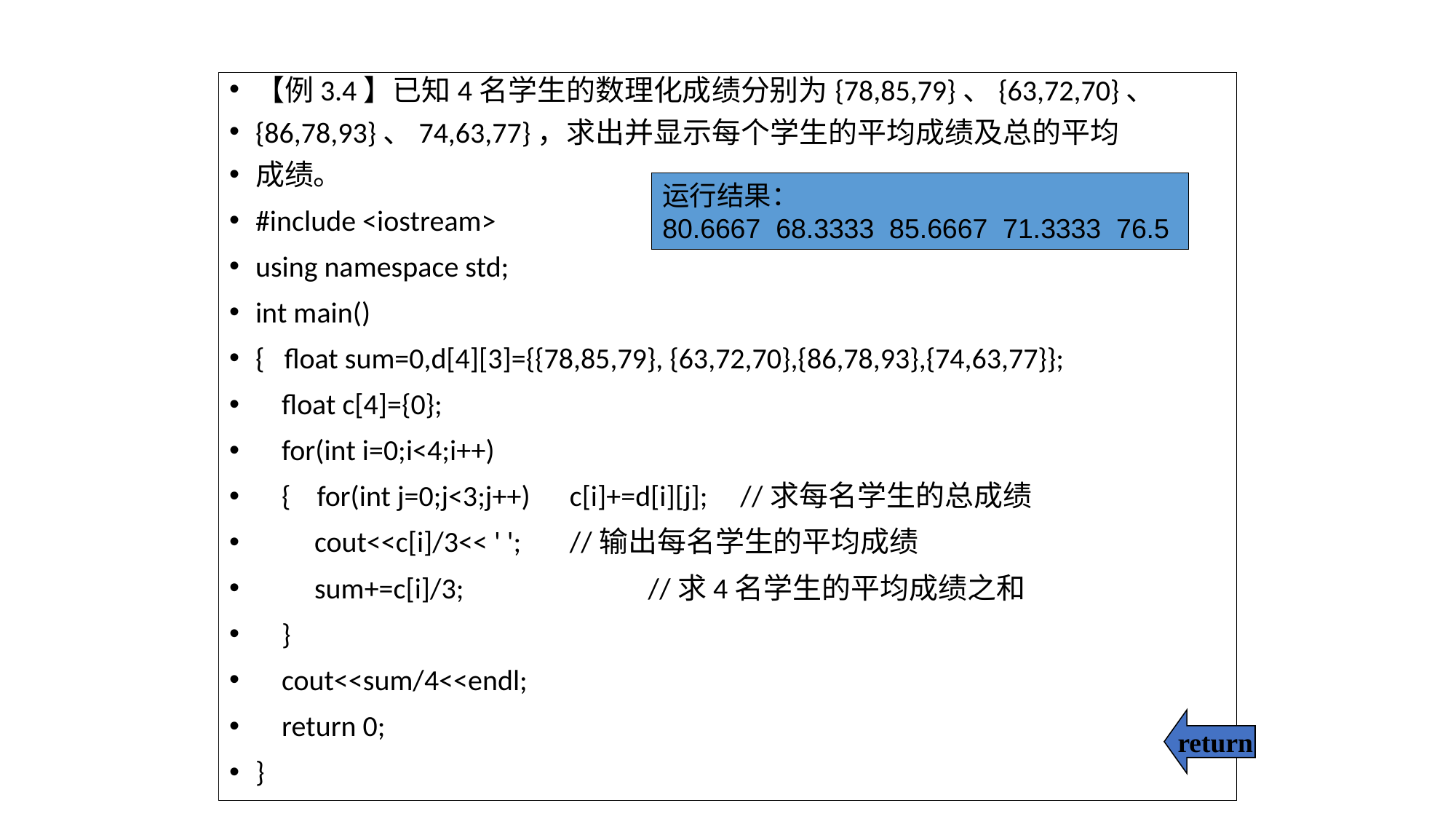

【例3.4】已知4名学生的数理化成绩分别为{78,85,79}、{63,72,70}、
{86,78,93}、74,63,77}，求出并显示每个学生的平均成绩及总的平均
成绩。
#include <iostream>
using namespace std;
int main()
{   float sum=0,d[4][3]={{78,85,79}, {63,72,70},{86,78,93},{74,63,77}};
    float c[4]={0};
    for(int i=0;i<4;i++)
    {    for(int j=0;j<3;j++)      c[i]+=d[i][j];     //求每名学生的总成绩
         cout<<c[i]/3<< ' ';   		//输出每名学生的平均成绩
         sum+=c[i]/3;         		            //求4名学生的平均成绩之和
    }
    cout<<sum/4<<endl;
    return 0;
}
运行结果：
80.6667  68.3333  85.6667  71.3333  76.5
return